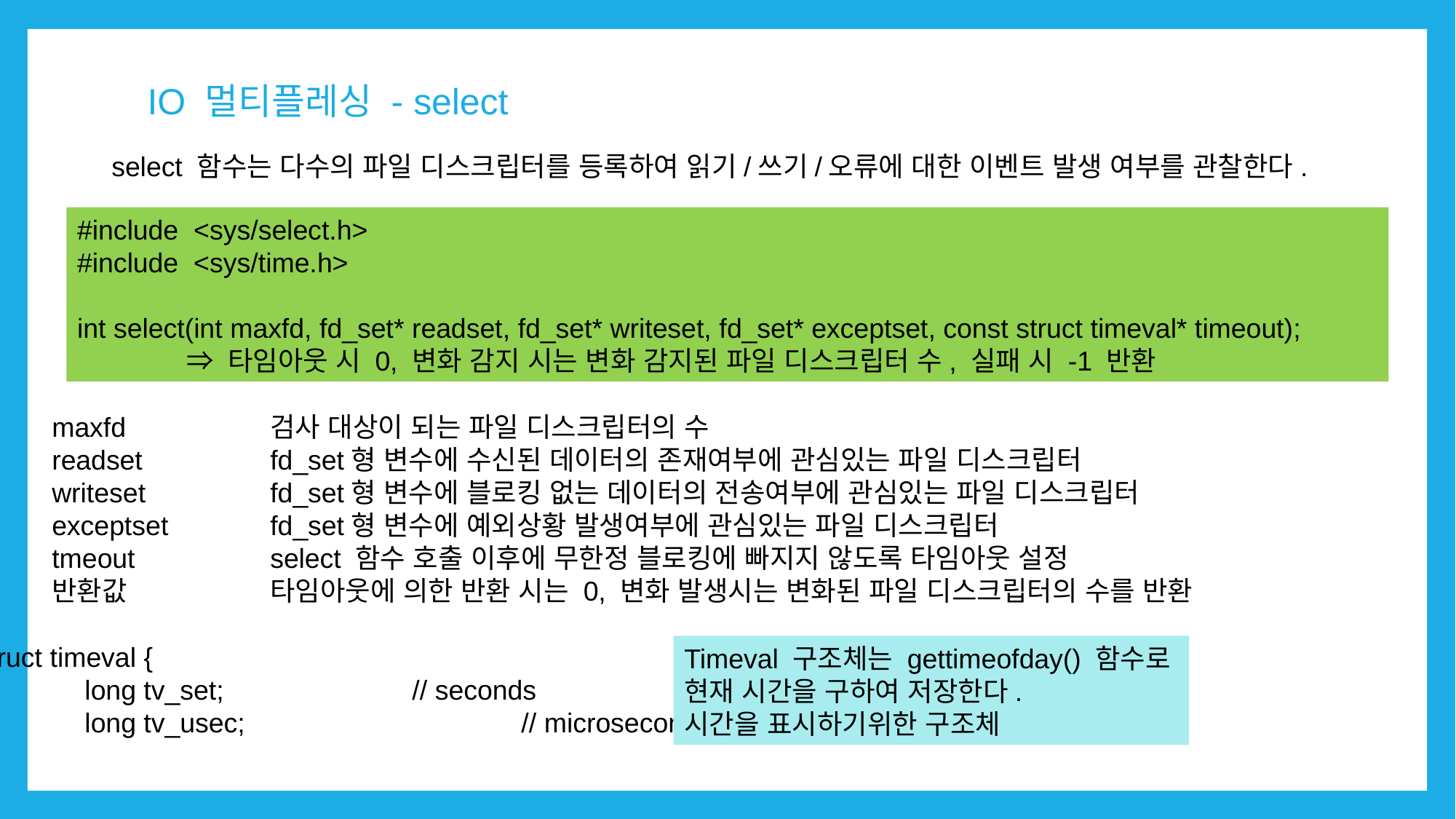

# IO 멀티플레싱 - select
select 함수는 다수의 파일 디스크립터를 등록하여 읽기/쓰기/오류에 대한 이벤트 발생 여부를 관찰한다.
#include  <sys/select.h>
#include  <sys/time.h>

int select(int maxfd, fd_set* readset, fd_set* writeset, fd_set* exceptset, const struct timeval* timeout);
	⇒ 타임아웃 시 0, 변화 감지 시는 변화 감지된 파일 디스크립터 수, 실패 시 -1 반환
maxfd		검사 대상이 되는 파일 디스크립터의 수
readset		fd_set형 변수에 수신된 데이터의 존재여부에 관심있는 파일 디스크립터
writeset		fd_set형 변수에 블로킹 없는 데이터의 전송여부에 관심있는 파일 디스크립터
exceptset	fd_set형 변수에 예외상황 발생여부에 관심있는 파일 디스크립터
tmeout		select 함수 호출 이후에 무한정 블로킹에 빠지지 않도록 타임아웃 설정
반환값		타임아웃에 의한 반환 시는 0, 변화 발생시는 변화된 파일 디스크립터의 수를 반환
struct timeval {
	long tv_set;    		// seconds
	long tv_usec;			// microseconds
}
Timeval 구조체는 gettimeofday() 함수로
현재 시간을 구하여 저장한다.
시간을 표시하기위한 구조체